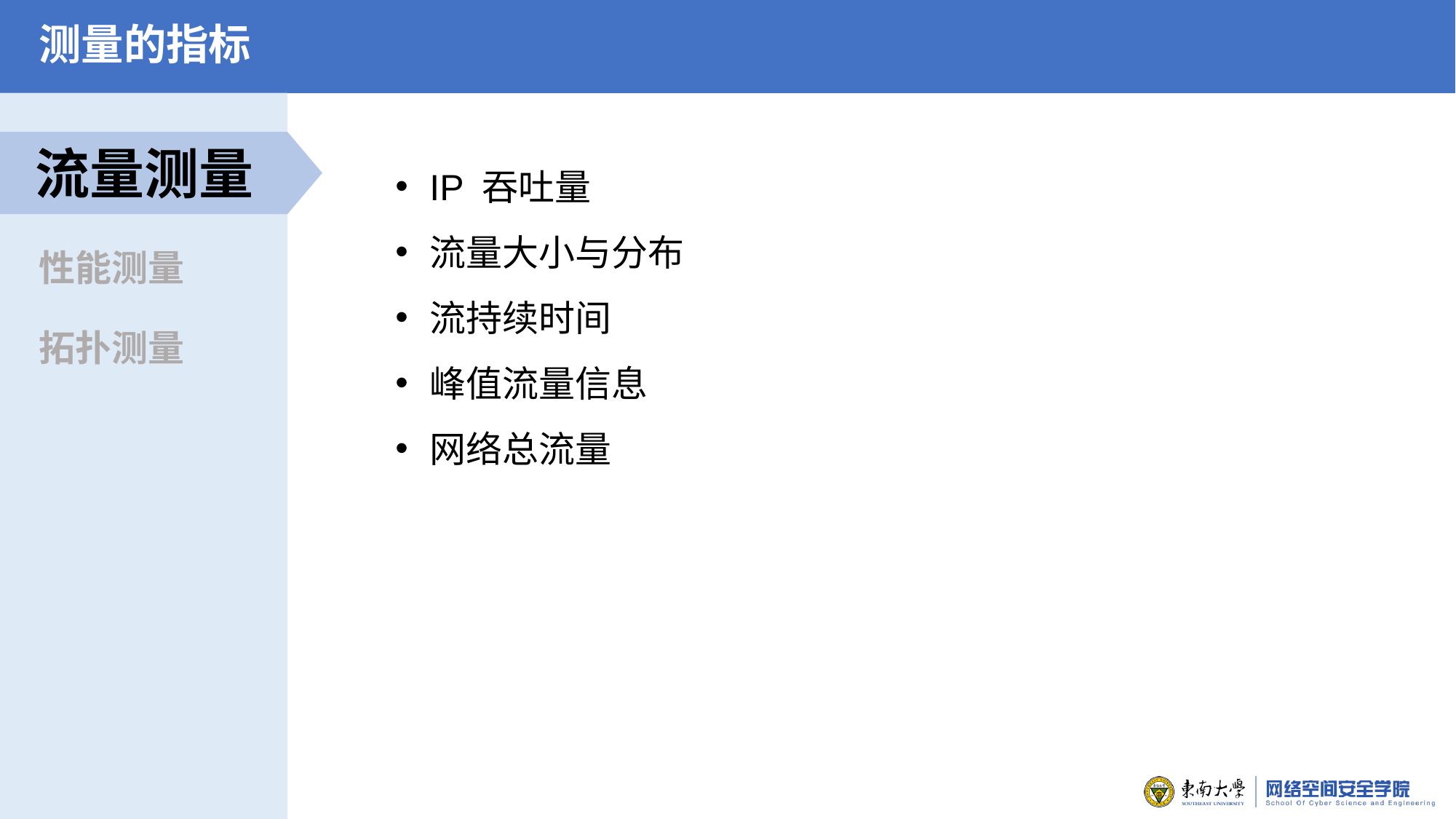

测量的指标

流量测量
IP 吞吐量
流量大小与分布
流持续时间
峰值流量信息
网络总流量

性能测量
拓扑测量